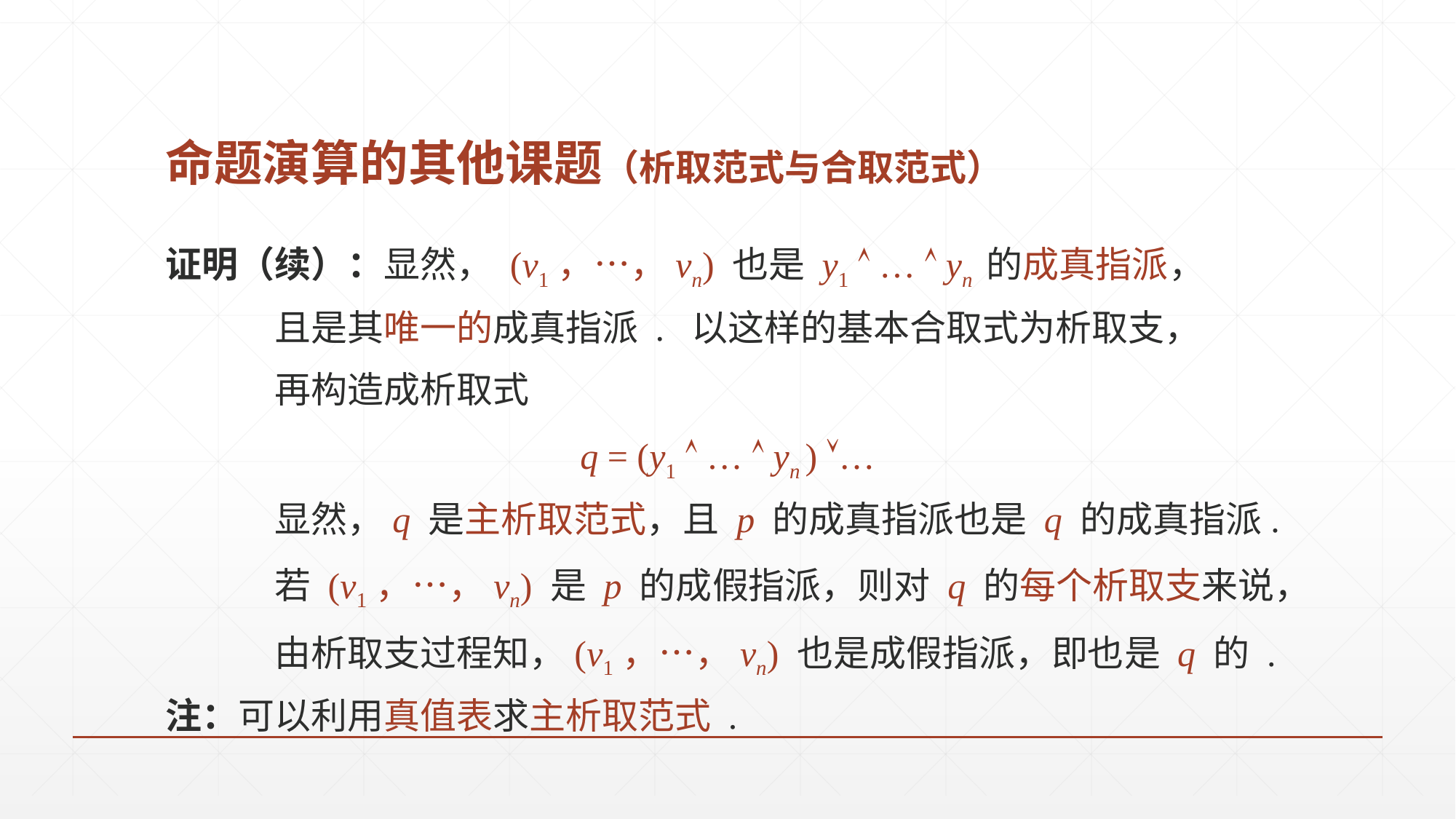

# 命题演算的其他课题（析取范式与合取范式）
证明（续）：显然， (v1，…，vn) 也是 y1 ∧ … ∧ yn 的成真指派，
	且是其唯一的成真指派 .  以这样的基本合取式为析取支，
	再构造成析取式
q = (y1 ∧ … ∧ yn ) ∨…
	显然，q 是主析取范式，且 p 的成真指派也是 q 的成真指派.
	若 (v1，…，vn) 是 p 的成假指派，则对 q 的每个析取支来说，
	由析取支过程知，(v1，…，vn) 也是成假指派，即也是 q 的 .
注：可以利用真值表求主析取范式 .